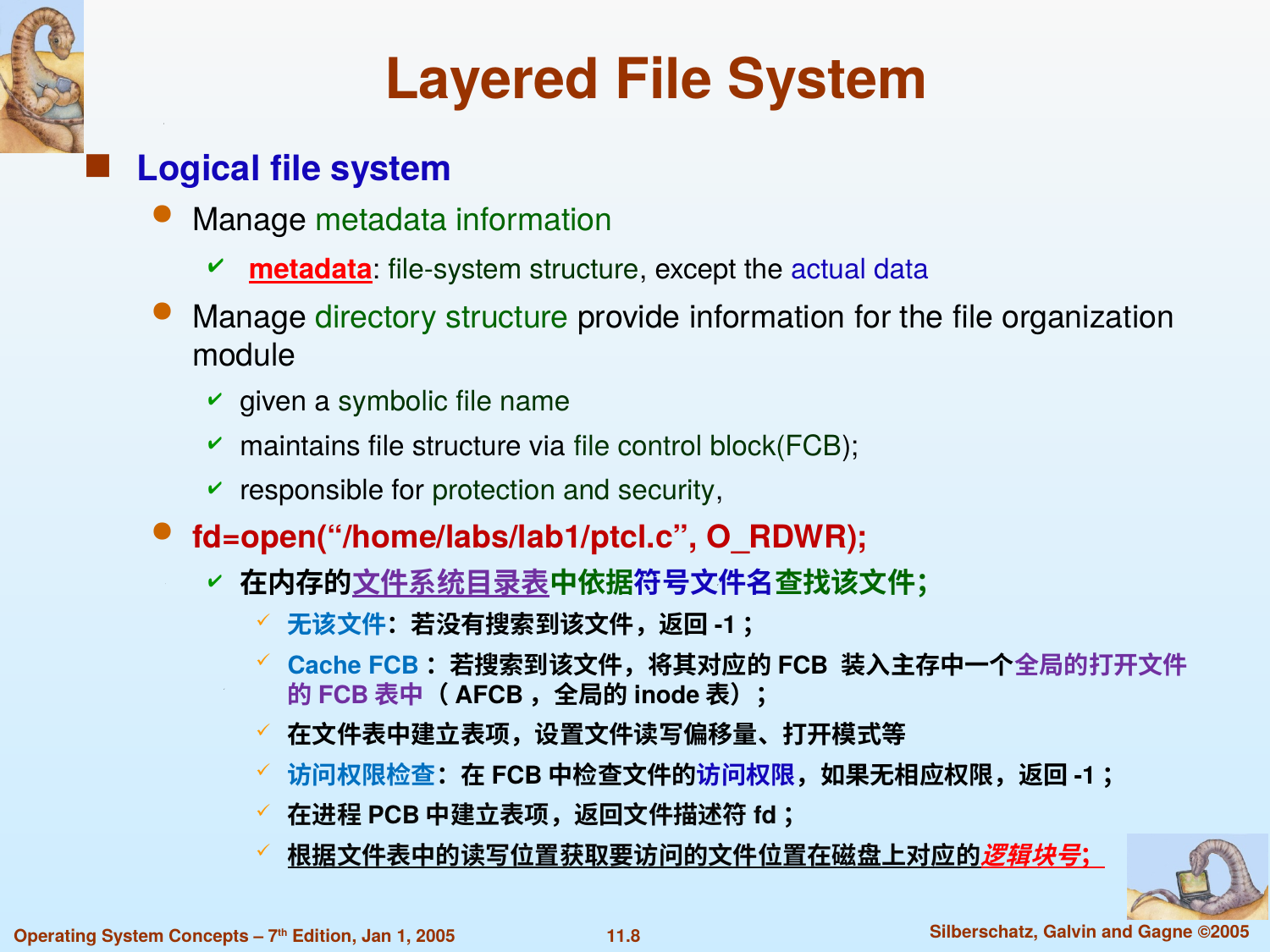

Layered File System
Logical file system
Manage metadata information
 metadata: file-system structure, except the actual data
Manage directory structure provide information for the file organization module
given a symbolic file name
maintains file structure via file control block(FCB);
responsible for protection and security,
fd=open(“/home/labs/lab1/ptcl.c”, O_RDWR);
在内存的文件系统目录表中依据符号文件名查找该文件；
无该文件：若没有搜索到该文件，返回-1；
Cache FCB：若搜索到该文件，将其对应的FCB 装入主存中一个全局的打开文件的FCB表中（AFCB，全局的inode表）；
在文件表中建立表项，设置文件读写偏移量、打开模式等
访问权限检查：在FCB中检查文件的访问权限，如果无相应权限，返回-1；
在进程PCB中建立表项，返回文件描述符fd；
根据文件表中的读写位置获取要访问的文件位置在磁盘上对应的逻辑块号；